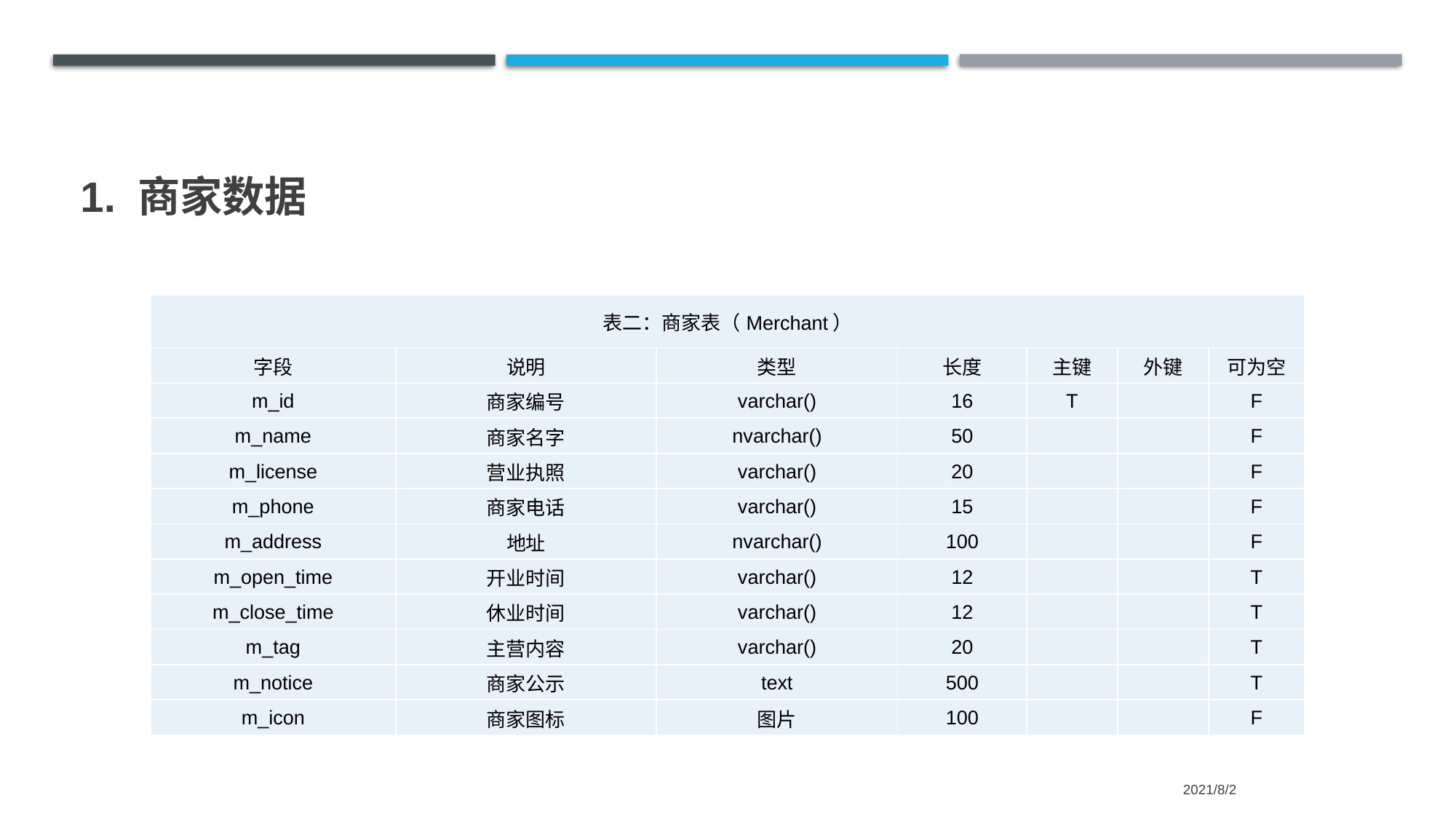

# 1. 商家数据
| 表二：商家表（Merchant） |  |  |  |  |  |  |
| --- | --- | --- | --- | --- | --- | --- |
| 字段 | 说明 | 类型 | 长度 | 主键 | 外键 | 可为空 |
| m\_id | 商家编号 | varchar() | 16 | T |  | F |
| m\_name | 商家名字 | nvarchar() | 50 |  |  | F |
| m\_license | 营业执照 | varchar() | 20 |  |  | F |
| m\_phone | 商家电话 | varchar() | 15 |  |  | F |
| m\_address | 地址 | nvarchar() | 100 |  |  | F |
| m\_open\_time | 开业时间 | varchar() | 12 |  |  | T |
| m\_close\_time | 休业时间 | varchar() | 12 |  |  | T |
| m\_tag | 主营内容 | varchar() | 20 |  |  | T |
| m\_notice | 商家公示 | text | 500 |  |  | T |
| m\_icon | 商家图标 | 图片 | 100 |  |  | F |
2021/8/2